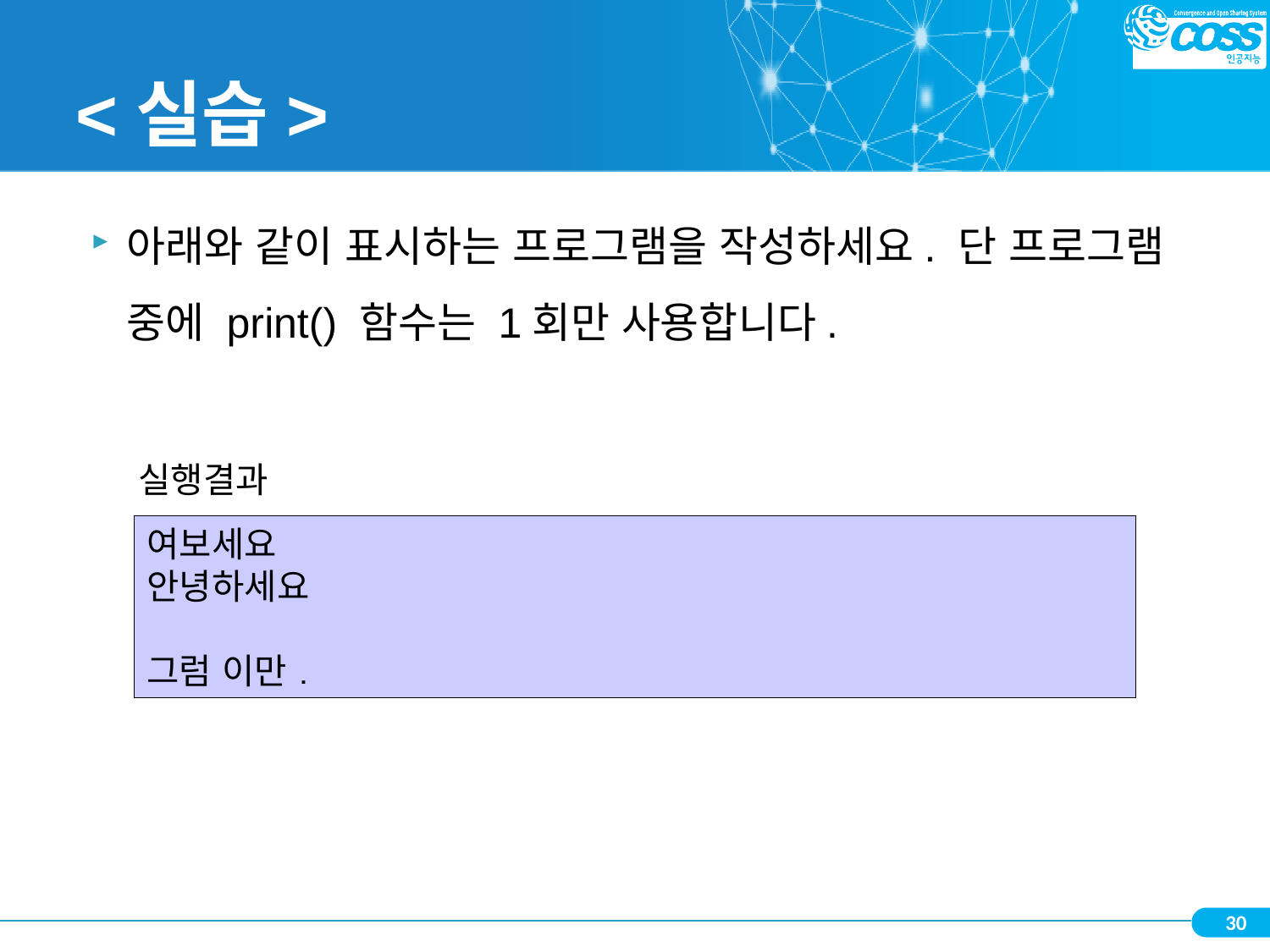

# <실습>
아래와 같이 표시하는 프로그램을 작성하세요. 단 프로그램 중에 print() 함수는 1회만 사용합니다.

실행결과
여보세요
안녕하세요

그럼 이만.